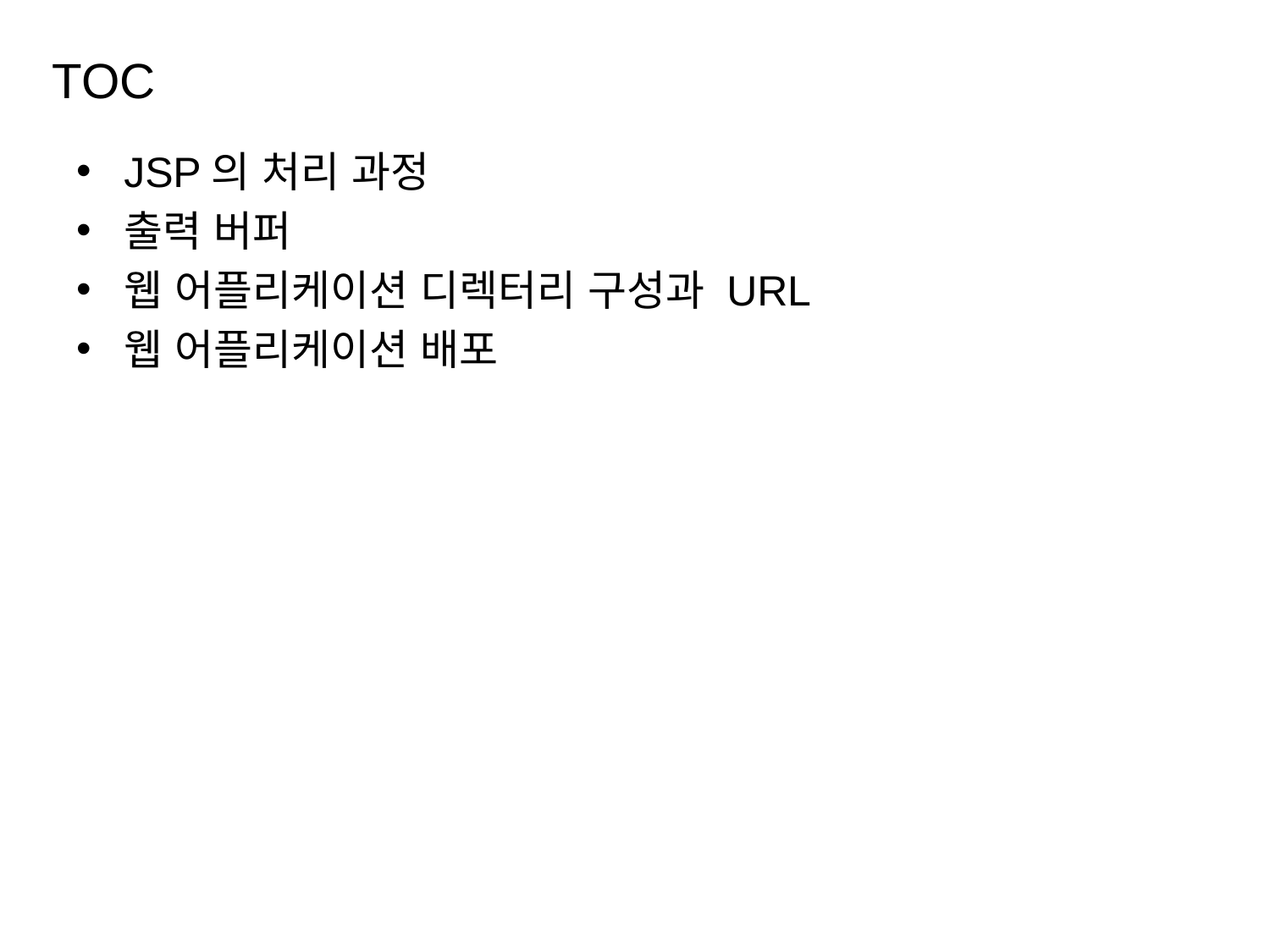

# TOC
JSP의 처리 과정
출력 버퍼
웹 어플리케이션 디렉터리 구성과 URL
웹 어플리케이션 배포